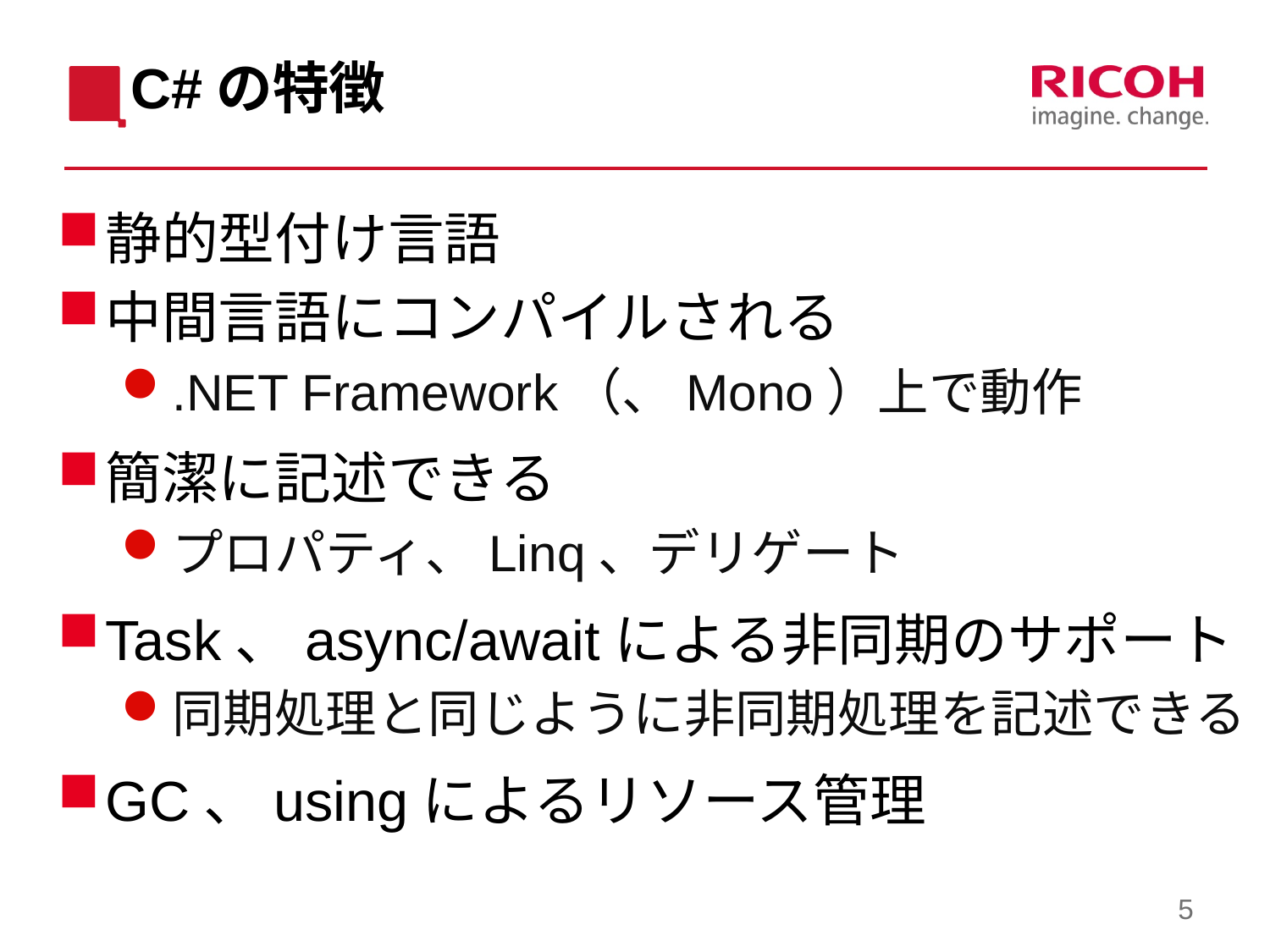

# C#の特徴
静的型付け言語
中間言語にコンパイルされる
.NET Framework（、Mono）上で動作
簡潔に記述できる
プロパティ、Linq、デリゲート
Task、async/awaitによる非同期のサポート
同期処理と同じように非同期処理を記述できる
GC、usingによるリソース管理
5